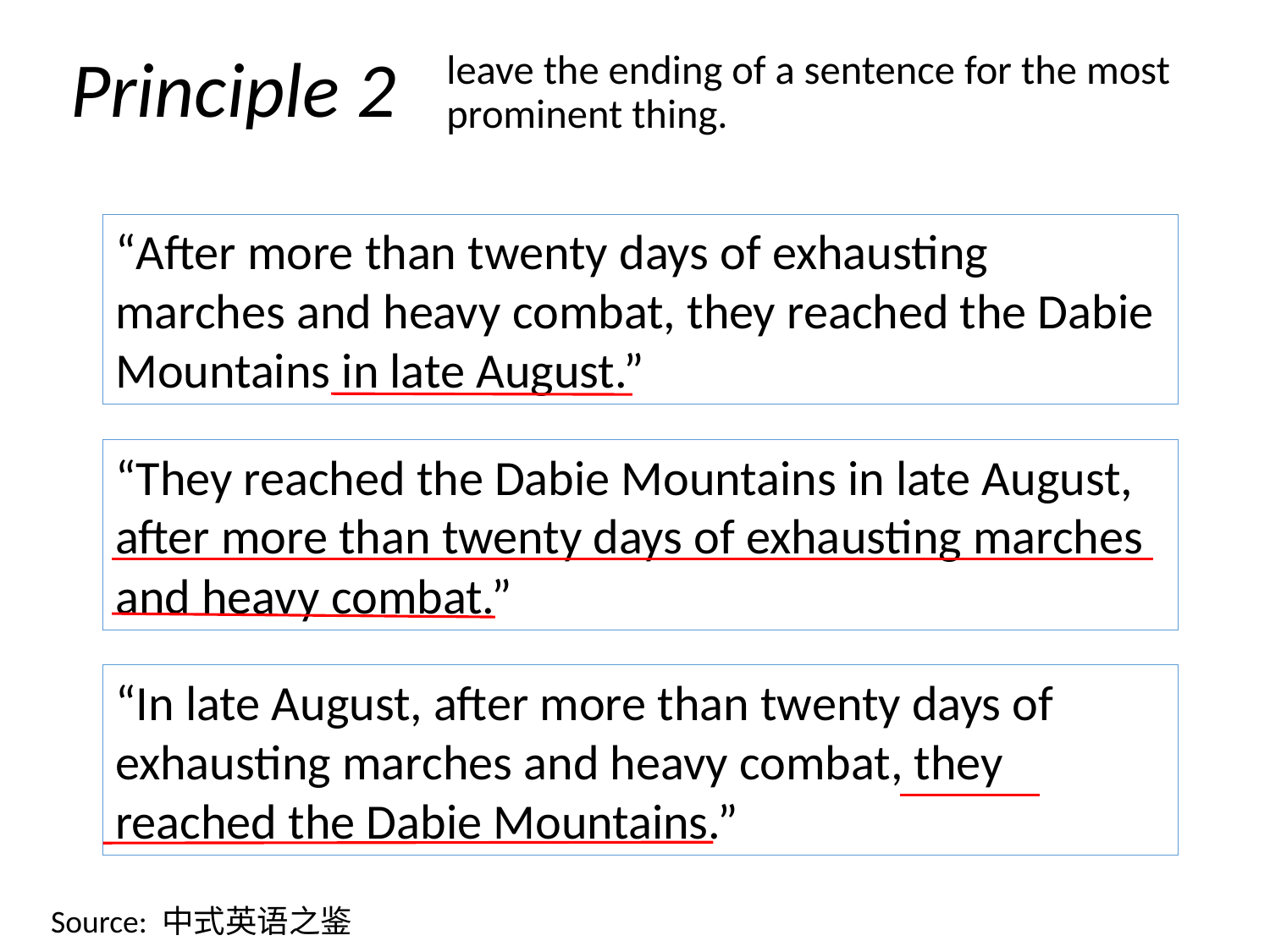

# Principle 2
leave the ending of a sentence for the most prominent thing.
“After more than twenty days of exhausting marches and heavy combat, they reached the Dabie Mountains in late August.”
“They reached the Dabie Mountains in late August, after more than twenty days of exhausting marches and heavy combat.”
“In late August, after more than twenty days of exhausting marches and heavy combat, they reached the Dabie Mountains.”
Source: 中式英语之鉴